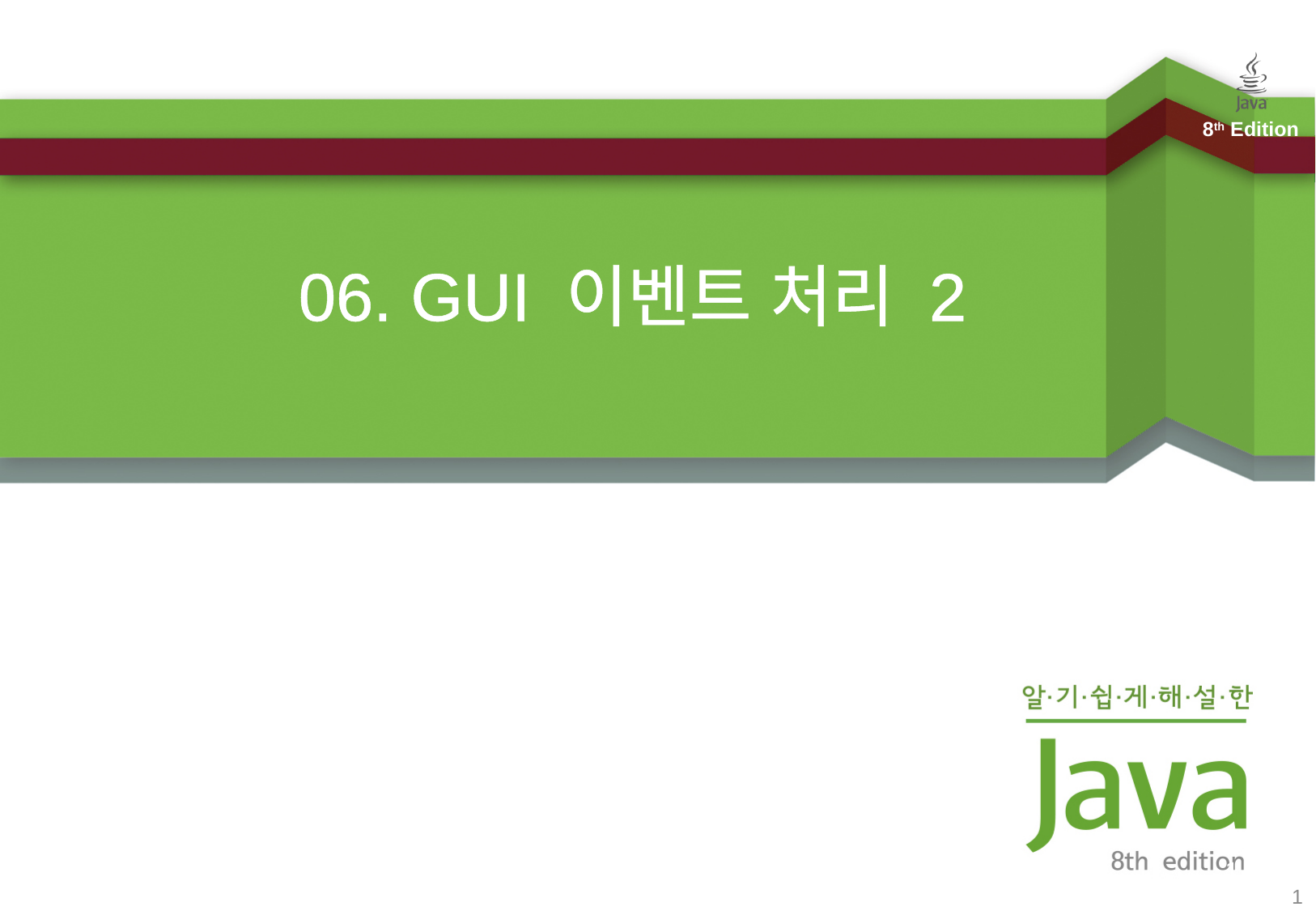

# 06. GUI 이벤트 처리 2

1
1